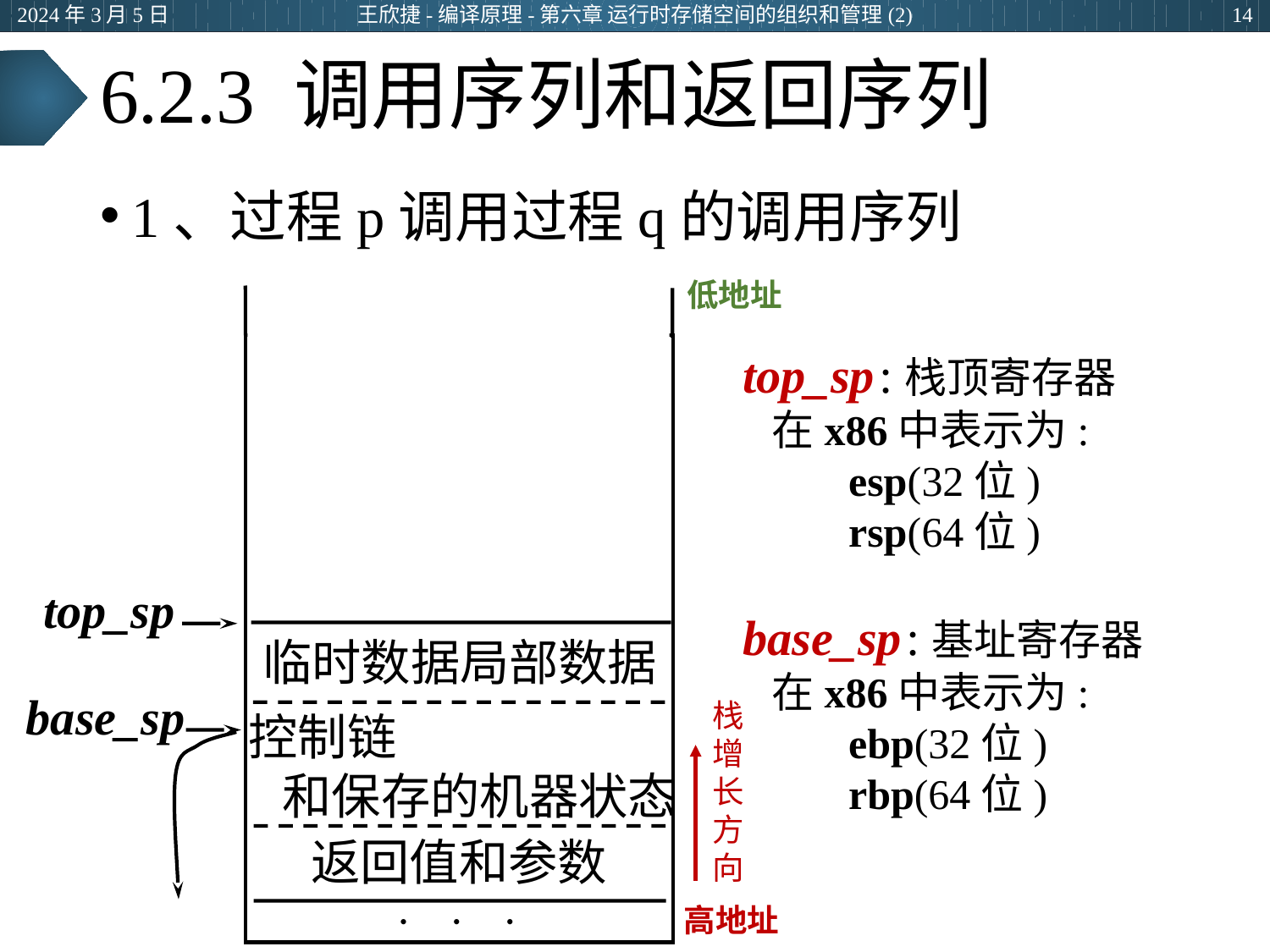

王欣捷-编译原理-第六章 运行时存储空间的组织和管理(2)
2024年3月5日
14
# 6.2.3 调用序列和返回序列
1、过程p调用过程q的调用序列

低地址
高地址

top_sp

临时数据局部数据

base_sp

控制链
  和保存的机器状态

返回值和参数

⋅  ⋅  ⋅

top_sp :栈顶寄存器
  在x86中表示为:
          esp(32位)
          rsp(64位)

base_sp :基址寄存器
  在x86中表示为:
          ebp(32位)
          rbp(64位)
栈
增
长
方
向